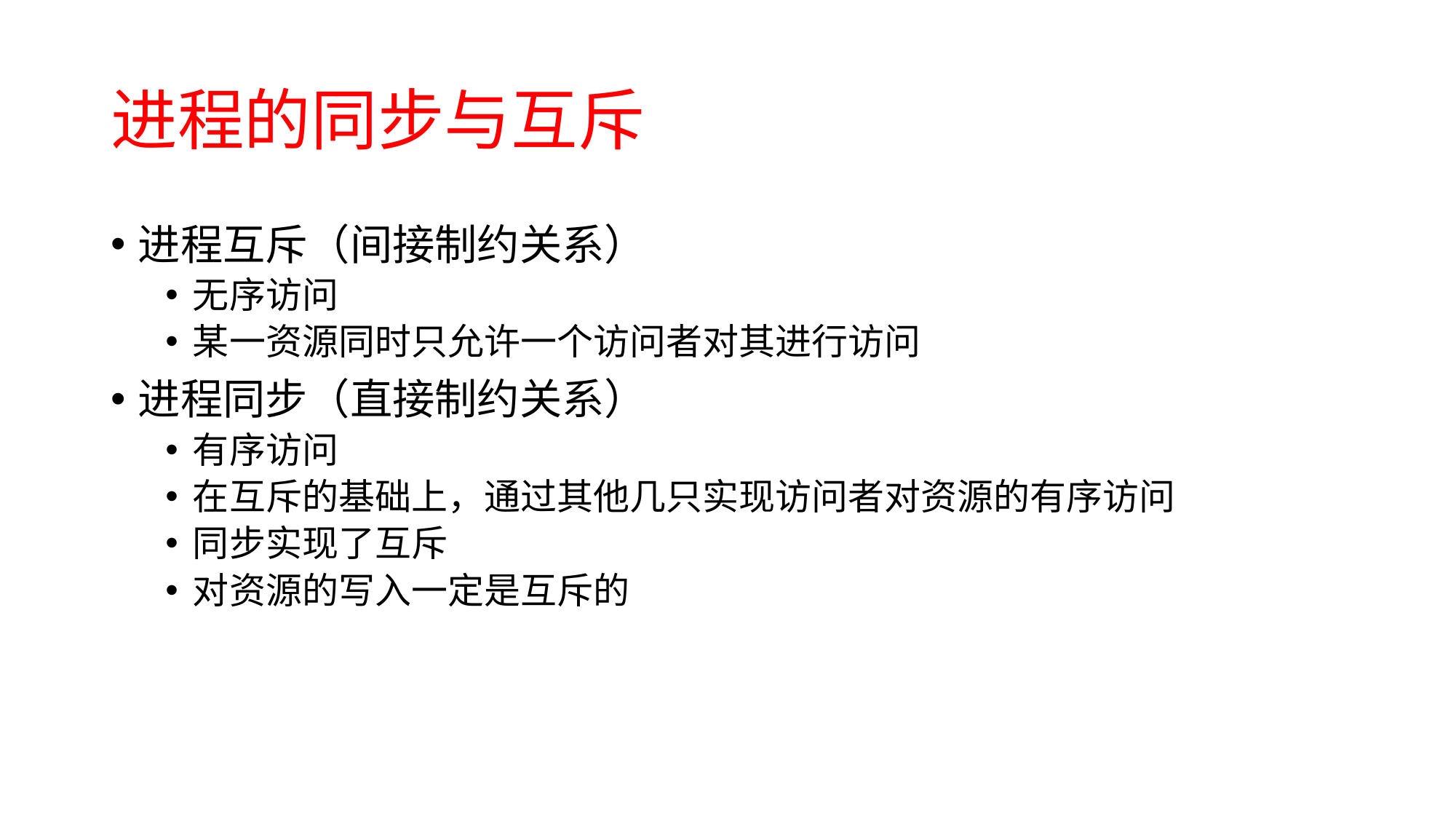

# 进程的同步与互斥
进程互斥（间接制约关系）
无序访问
某一资源同时只允许一个访问者对其进行访问
进程同步（直接制约关系）
有序访问
在互斥的基础上，通过其他几只实现访问者对资源的有序访问
同步实现了互斥
对资源的写入一定是互斥的